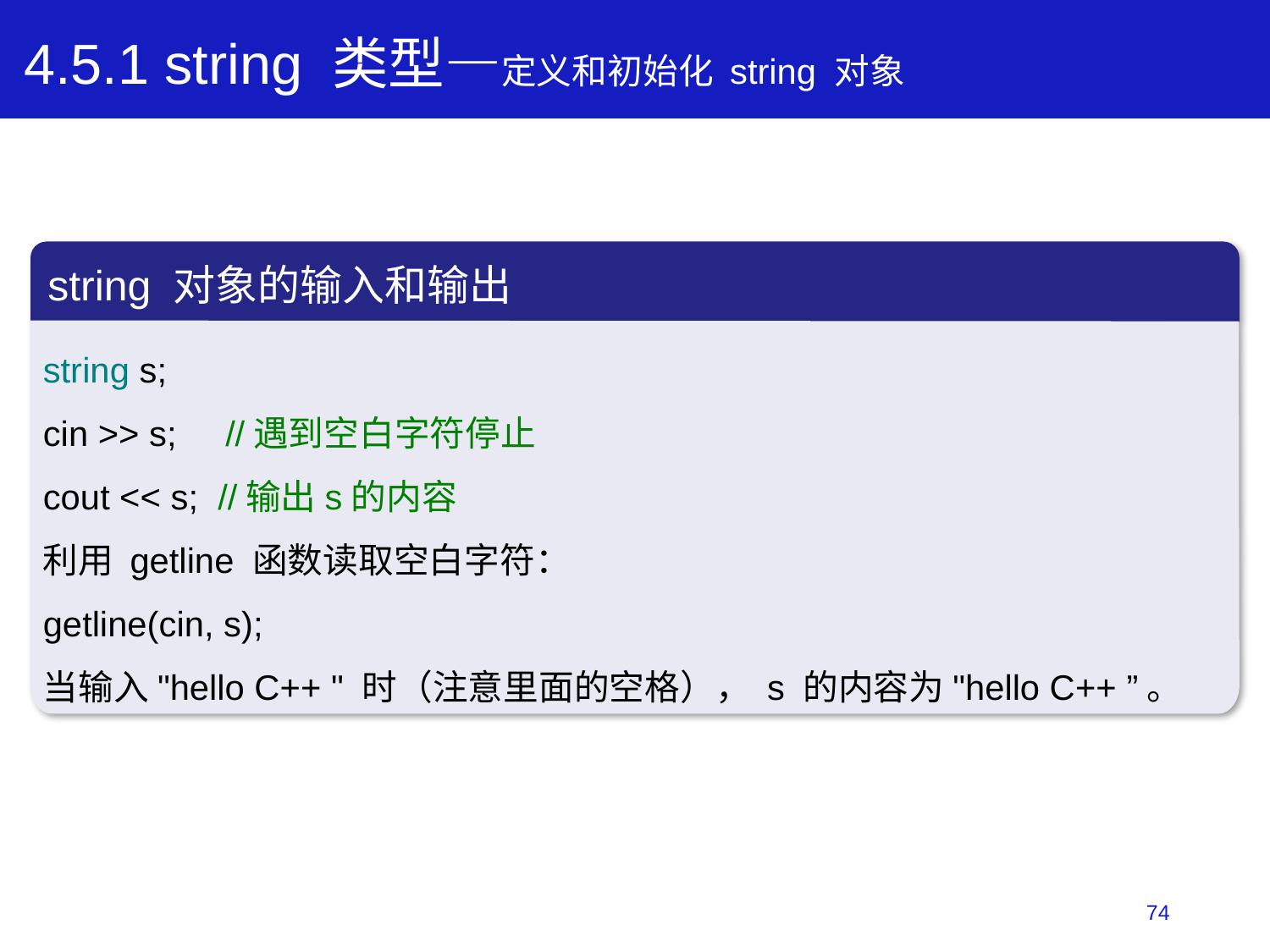

4.5.1 string 类型—定义和初始化 string 对象
string 对象的输入和输出
string s;
cin >> s;     //遇到空白字符停止
cout << s;  //输出s的内容
利用 getline 函数读取空白字符：
getline(cin, s);
当输入"hello C++ " 时（注意里面的空格）， s 的内容为"hello C++ ”。
74